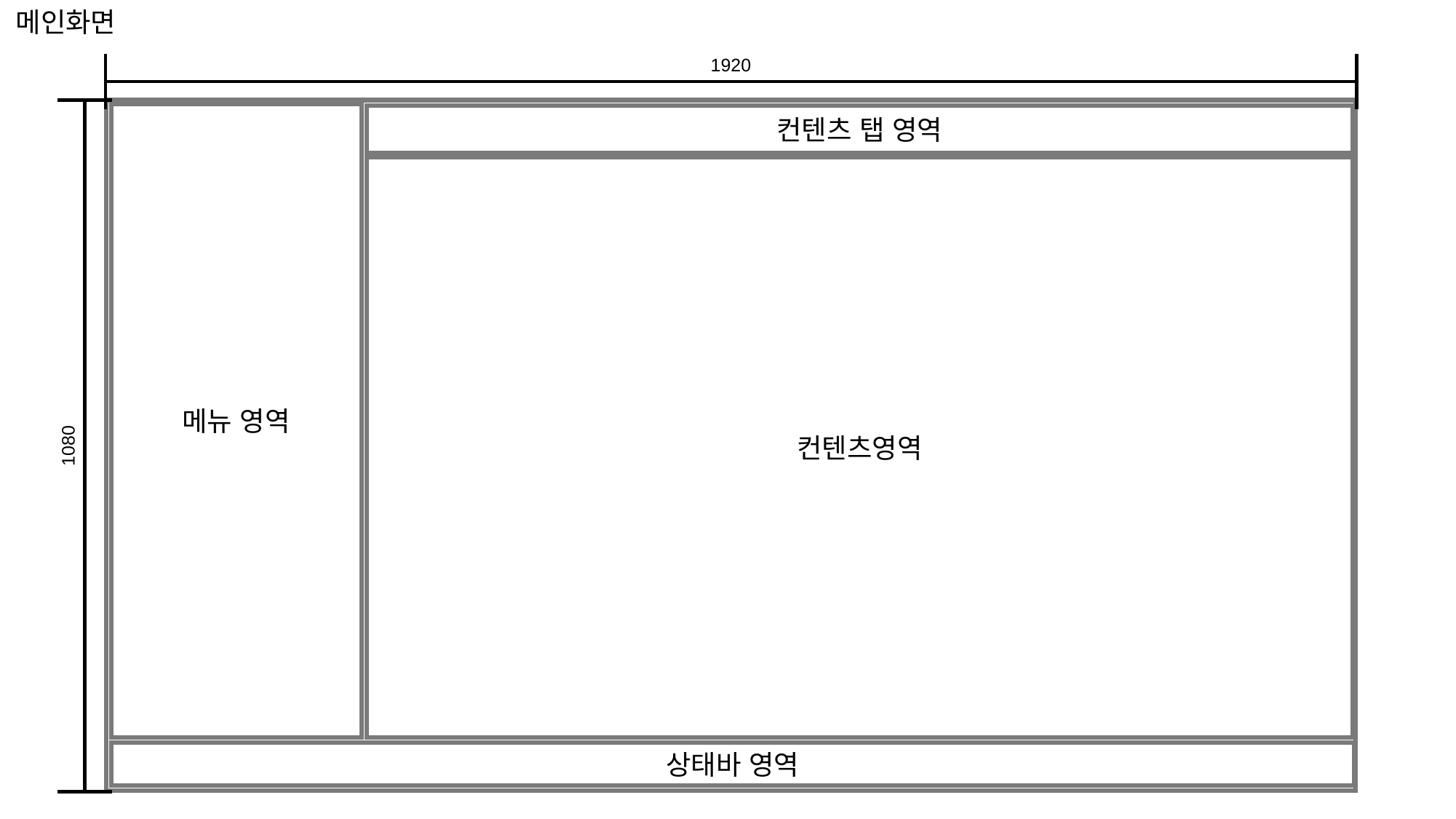

메인화면
1920

메뉴 영역
컨텐츠 탭 영역
컨텐츠영역
1080
상태바 영역